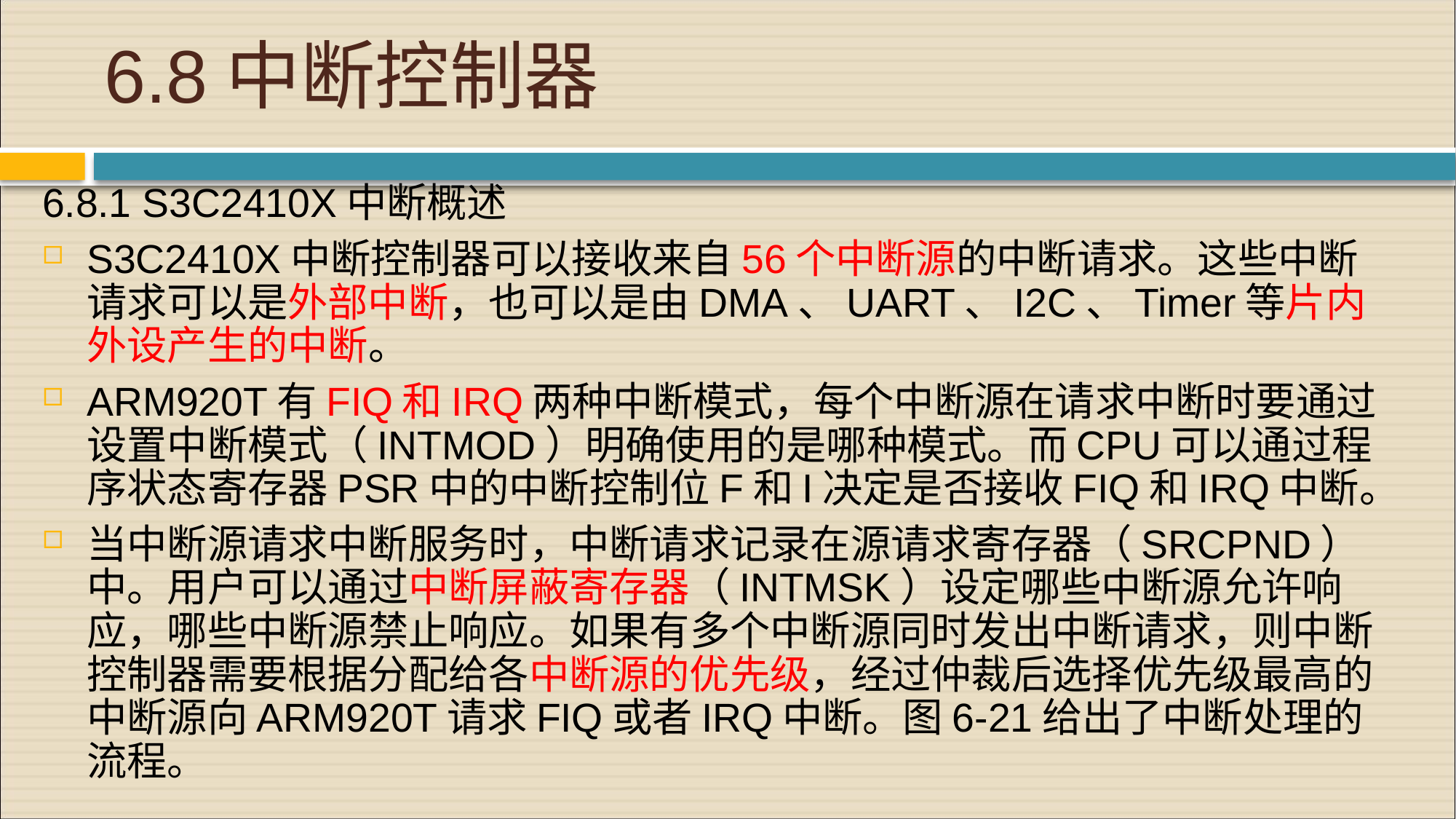

# 6.8中断控制器
6.8.1 S3C2410X中断概述
S3C2410X中断控制器可以接收来自56个中断源的中断请求。这些中断请求可以是外部中断，也可以是由DMA、UART、I2C、Timer等片内外设产生的中断。
ARM920T有FIQ和IRQ两种中断模式，每个中断源在请求中断时要通过设置中断模式（INTMOD）明确使用的是哪种模式。而CPU可以通过程序状态寄存器PSR中的中断控制位F和I决定是否接收FIQ和IRQ中断。
当中断源请求中断服务时，中断请求记录在源请求寄存器（SRCPND）中。用户可以通过中断屏蔽寄存器（INTMSK）设定哪些中断源允许响应，哪些中断源禁止响应。如果有多个中断源同时发出中断请求，则中断控制器需要根据分配给各中断源的优先级，经过仲裁后选择优先级最高的中断源向ARM920T请求FIQ或者IRQ中断。图6-21给出了中断处理的流程。